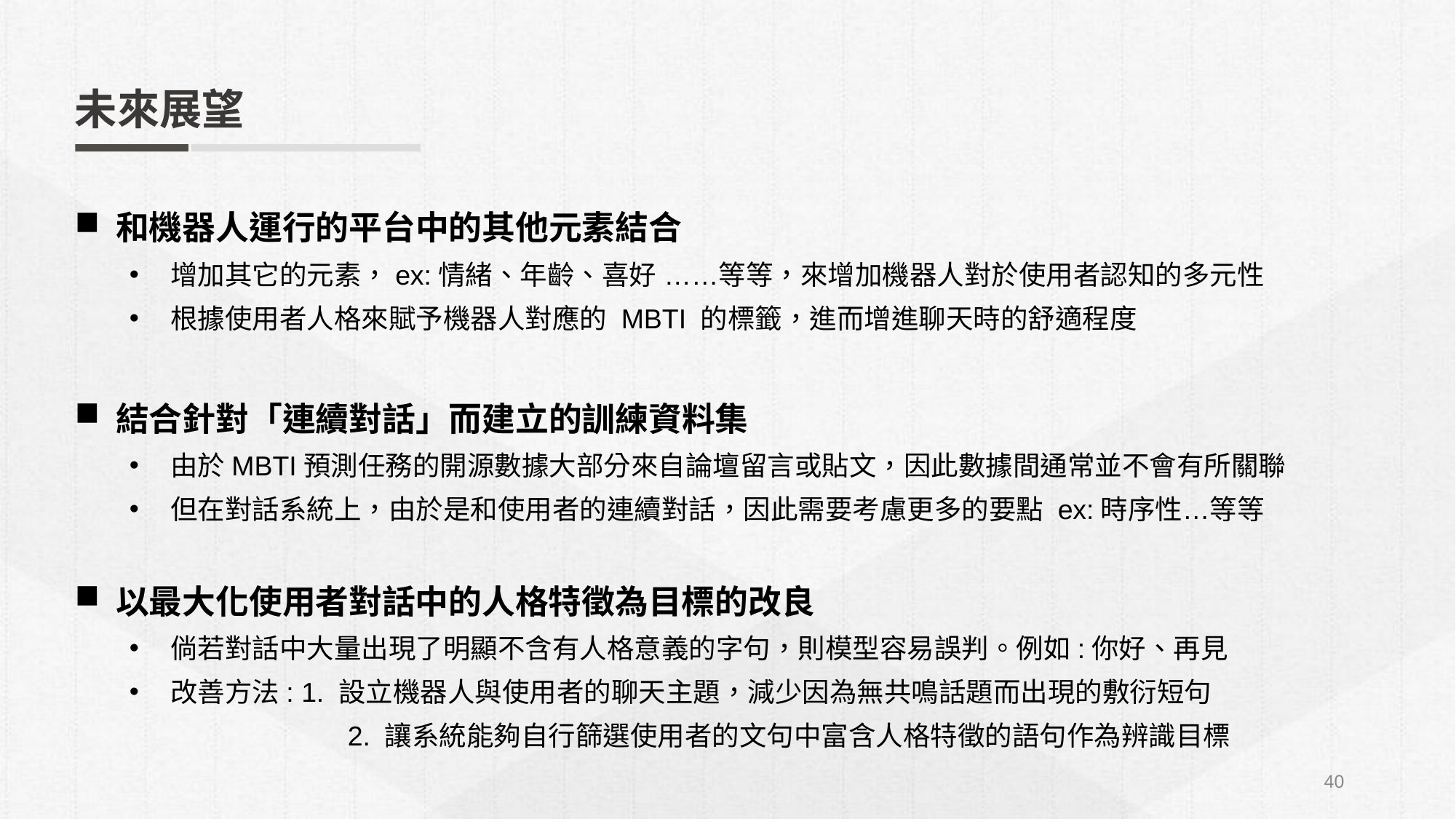

未來展望

和機器人運行的平台中的其他元素結合
增加其它的元素，ex:情緒、年齡、喜好 ……等等，來增加機器人對於使用者認知的多元性
根據使用者人格來賦予機器人對應的 MBTI 的標籤，進而增進聊天時的舒適程度

結合針對「連續對話」而建立的訓練資料集
由於MBTI預測任務的開源數據大部分來自論壇留言或貼文，因此數據間通常並不會有所關聯
但在對話系統上，由於是和使用者的連續對話，因此需要考慮更多的要點 ex:時序性…等等

以最大化使用者對話中的人格特徵為目標的改良
倘若對話中大量出現了明顯不含有人格意義的字句，則模型容易誤判。例如:你好、再見
改善方法: 1. 設立機器人與使用者的聊天主題，減少因為無共鳴話題而出現的敷衍短句
		2. 讓系統能夠自行篩選使用者的文句中富含人格特徵的語句作為辨識目標

40